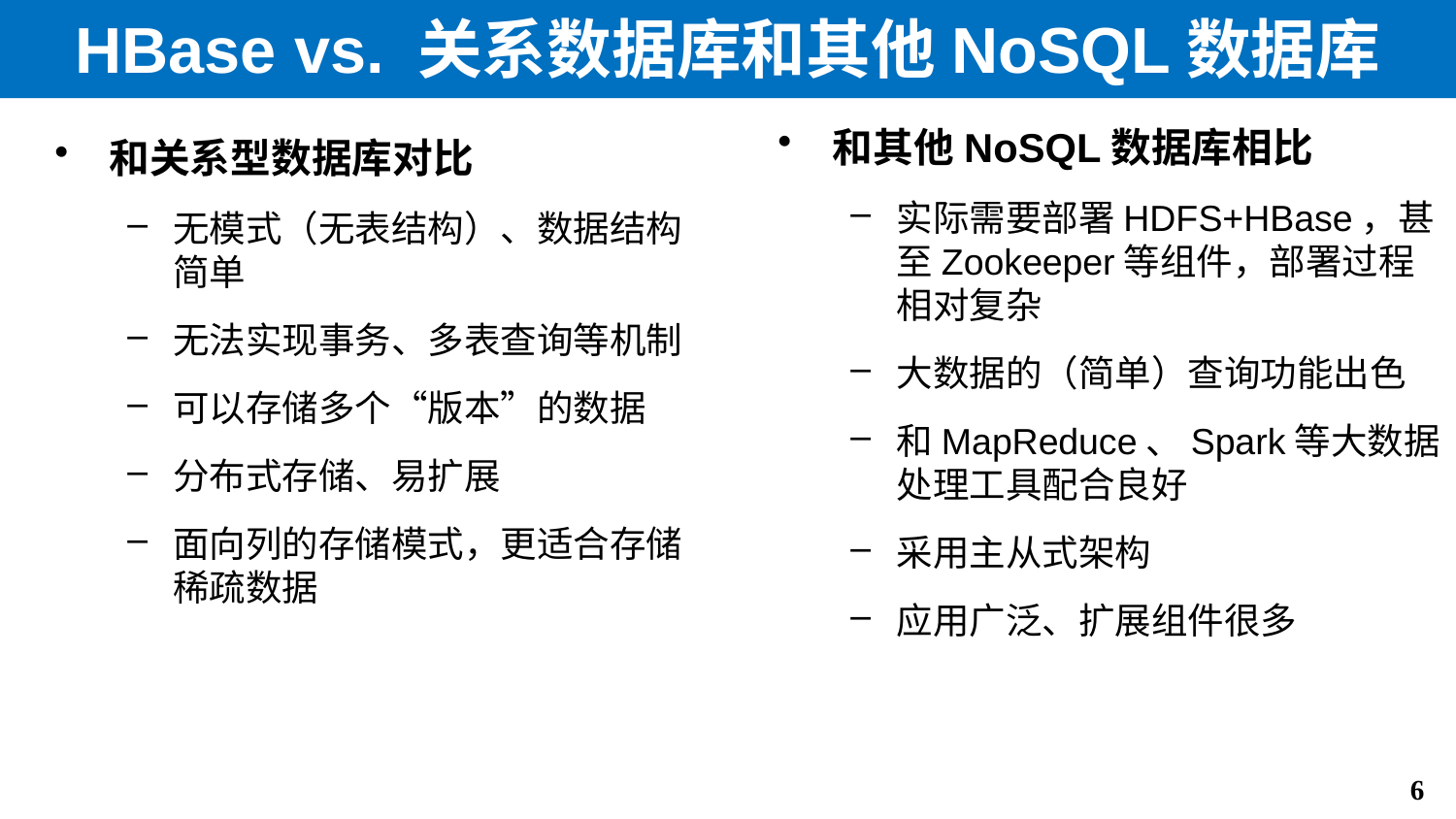

# HBase vs. 关系数据库和其他NoSQL数据库
和其他NoSQL数据库相比
实际需要部署HDFS+HBase，甚至Zookeeper等组件，部署过程相对复杂
大数据的（简单）查询功能出色
和MapReduce、Spark等大数据处理工具配合良好
采用主从式架构
应用广泛、扩展组件很多

和关系型数据库对比
无模式（无表结构）、数据结构简单
无法实现事务、多表查询等机制
可以存储多个“版本”的数据
分布式存储、易扩展
面向列的存储模式，更适合存储稀疏数据